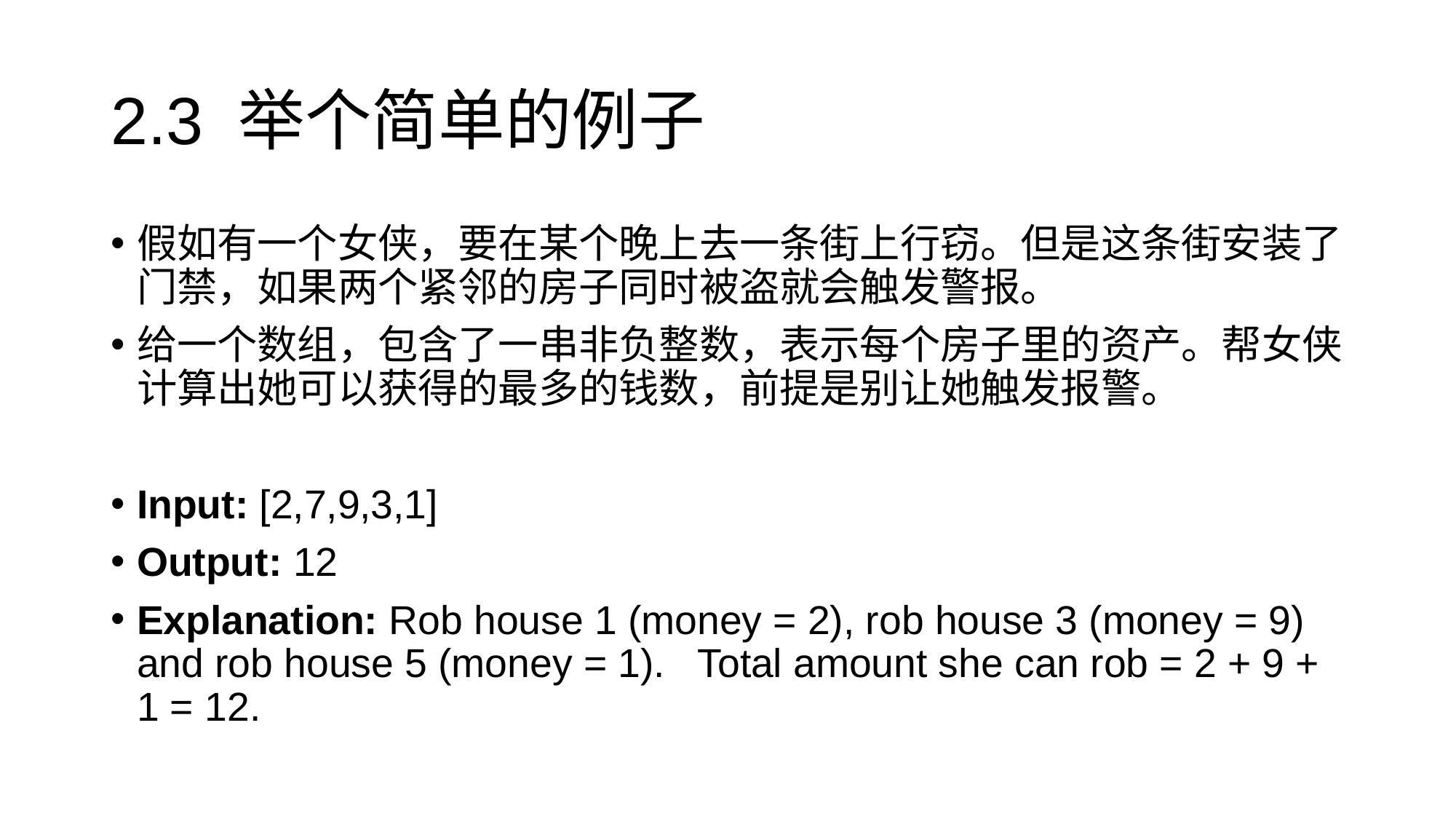

# 2.3 举个简单的例子
假如有一个女侠，要在某个晚上去一条街上行窃。但是这条街安装了门禁，如果两个紧邻的房子同时被盗就会触发警报。
给一个数组，包含了一串非负整数，表示每个房子里的资产。帮女侠计算出她可以获得的最多的钱数，前提是别让她触发报警。

Input: [2,7,9,3,1]
Output: 12
Explanation: Rob house 1 (money = 2), rob house 3 (money = 9) and rob house 5 (money = 1).   Total amount she can rob = 2 + 9 + 1 = 12.